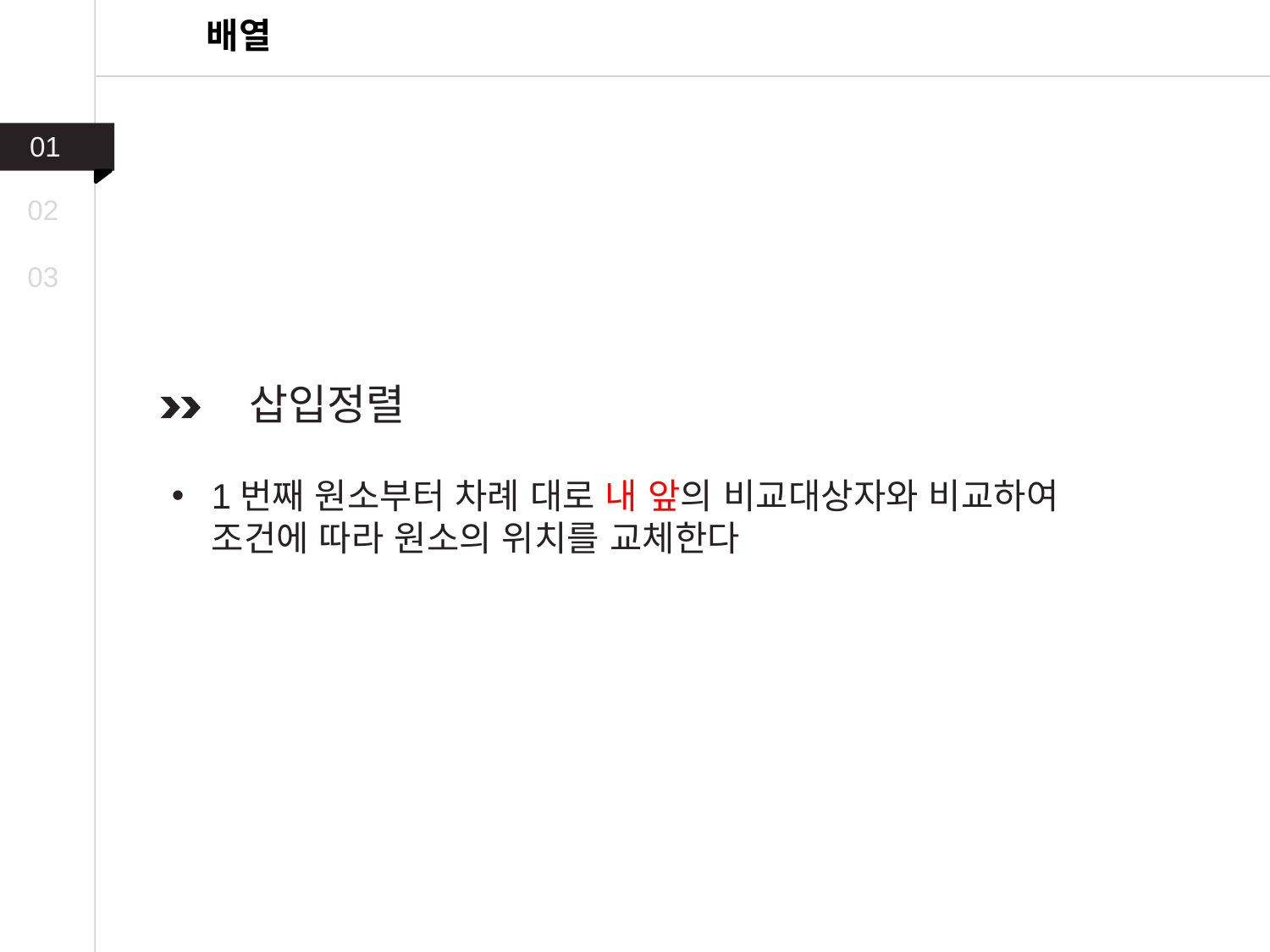

배열
01

02
03
 삽입정렬

1번째 원소부터 차례 대로 내 앞의 비교대상자와 비교하여 조건에 따라 원소의 위치를 교체한다